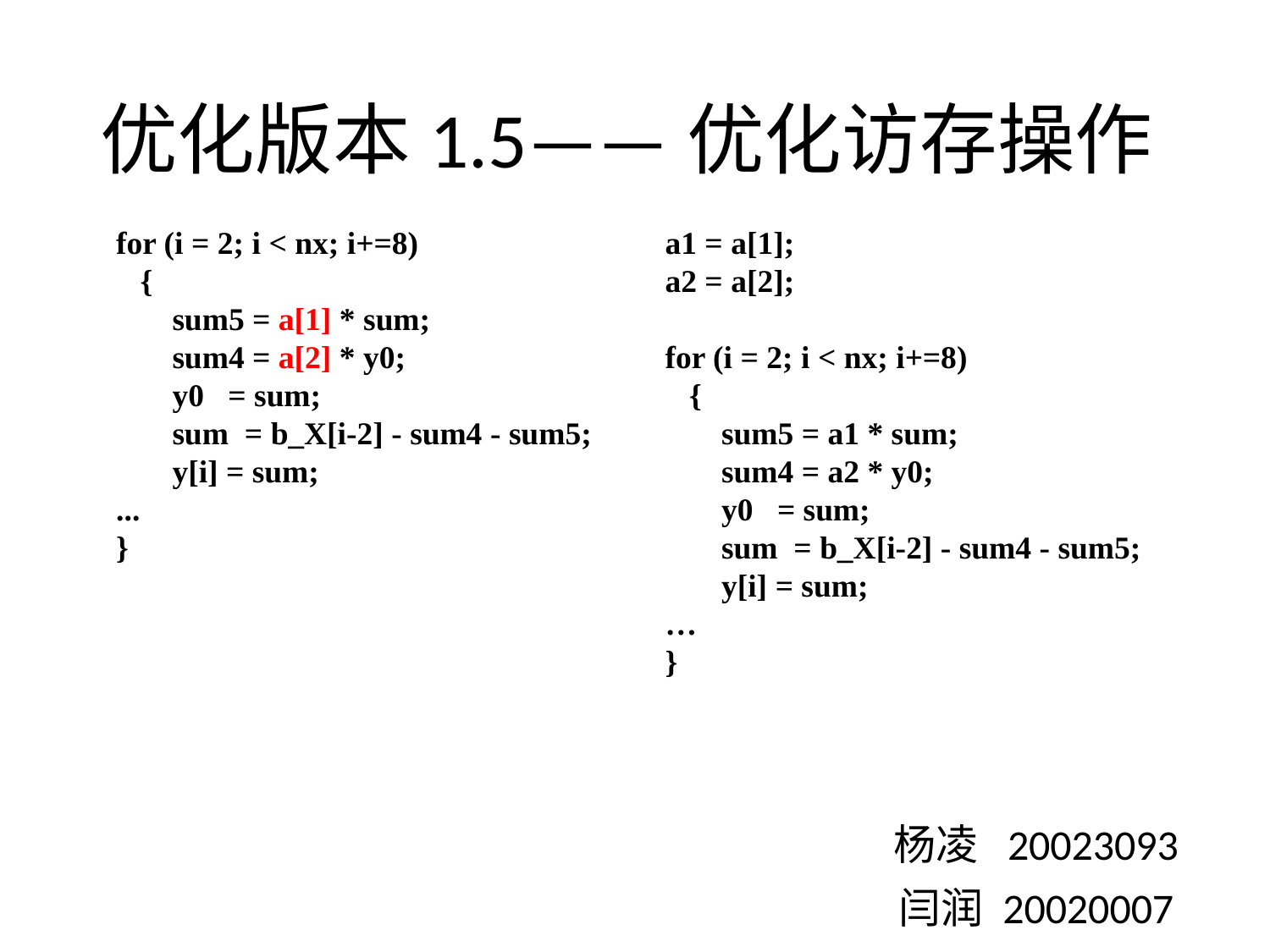

# 优化版本1.5——优化访存操作
for (i = 2; i < nx; i+=8)
   {
       sum5 = a[1] * sum;
       sum4 = a[2] * y0;
       y0   = sum;
       sum  = b_X[i-2] - sum4 - sum5;
       y[i] = sum;
...
}
a1 = a[1];
a2 = a[2];

for (i = 2; i < nx; i+=8)
   {
       sum5 = a1 * sum;
       sum4 = a2 * y0;
       y0   = sum;
       sum  = b_X[i-2] - sum4 - sum5;
       y[i] = sum;
…
}